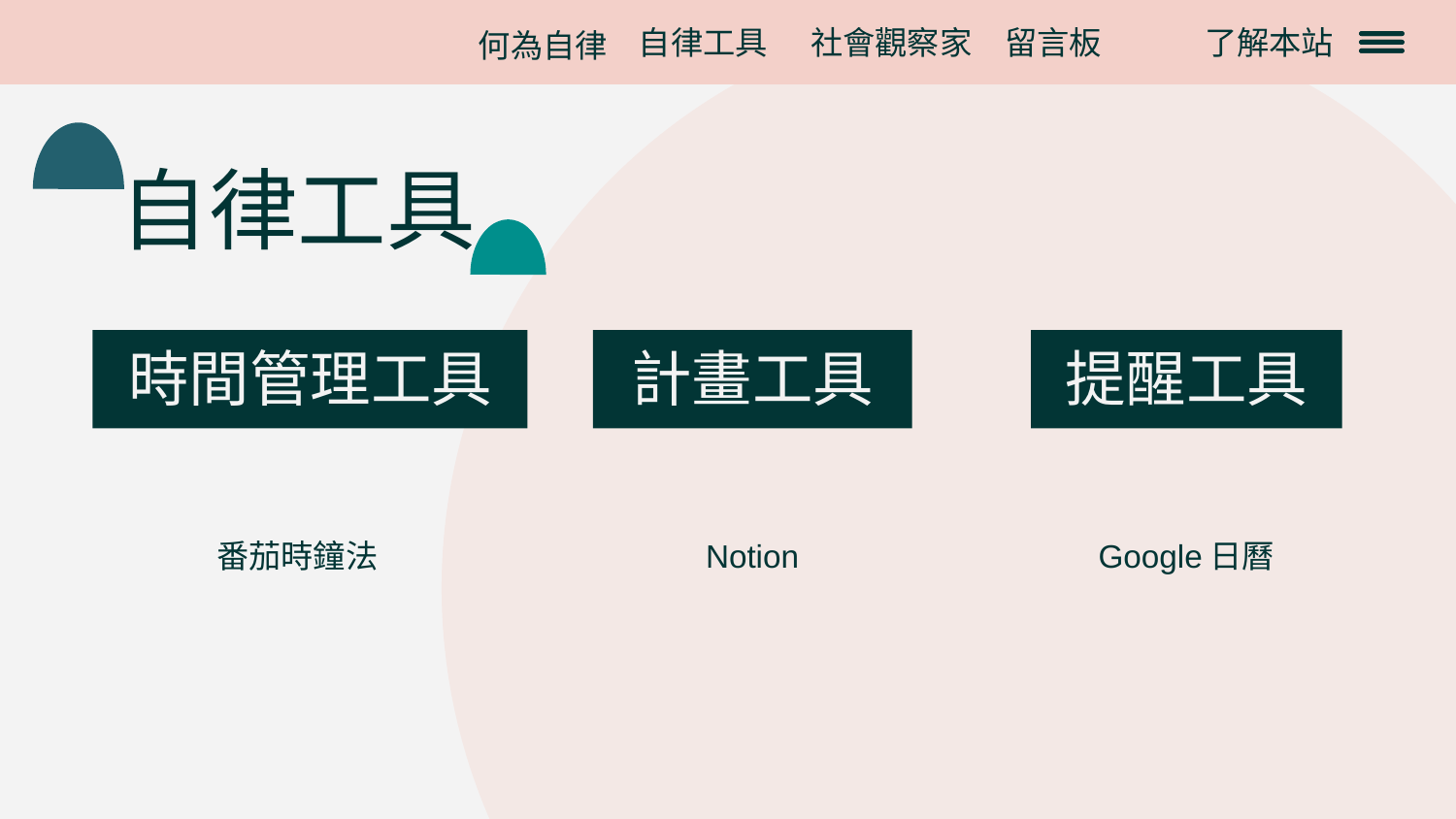

# 自律工具

社會觀察家
留言板

自律工具
了解本站

何為自律

時間管理工具
計畫工具
提醒工具
番茄時鐘法
Notion
Google日曆